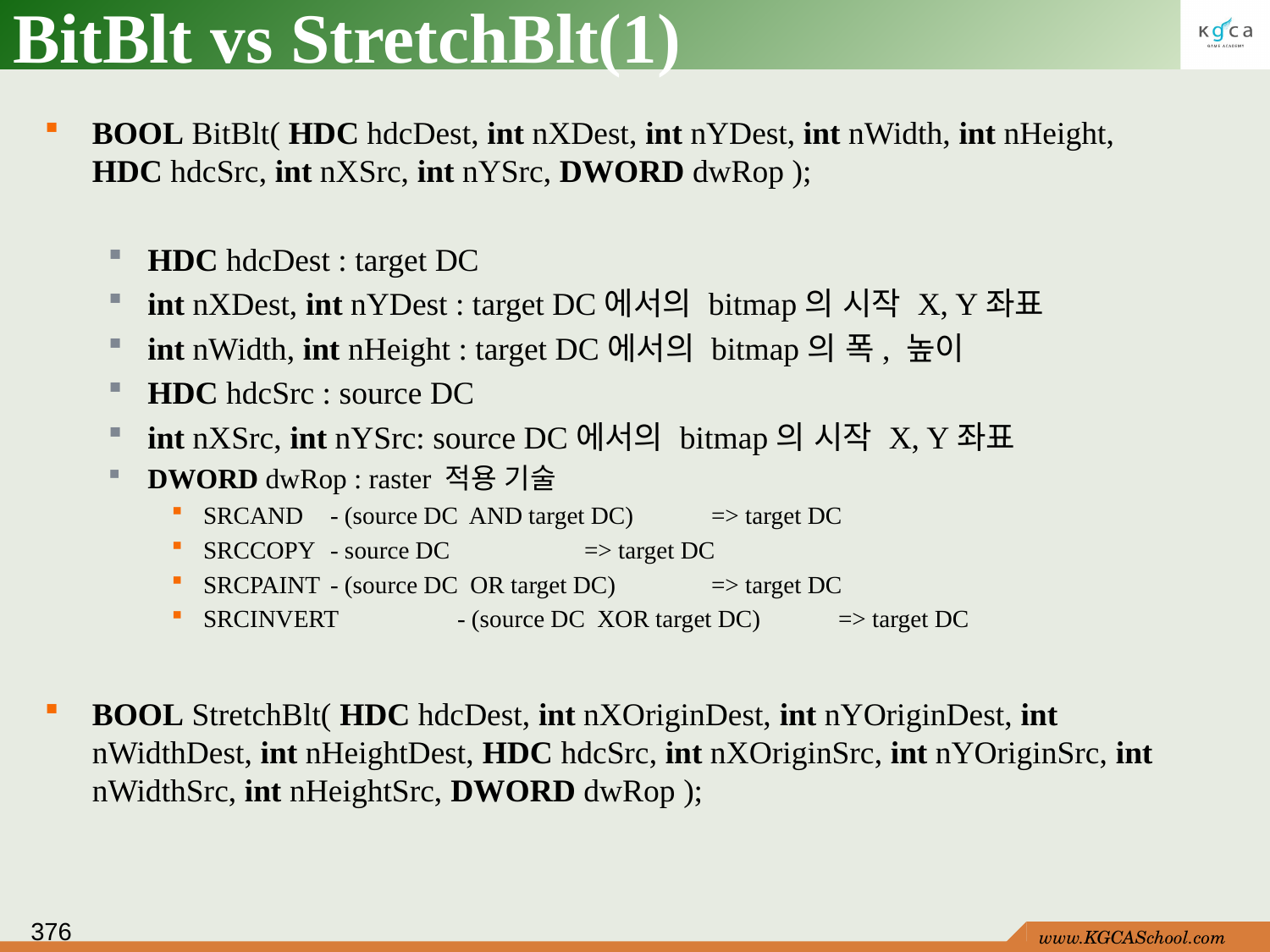

# BitBlt vs StretchBlt(1)
BOOL BitBlt( HDC hdcDest, int nXDest, int nYDest, int nWidth, int nHeight, HDC hdcSrc, int nXSrc, int nYSrc, DWORD dwRop );

HDC hdcDest : target DC
int nXDest, int nYDest : target DC에서의 bitmap의 시작 X, Y좌표
int nWidth, int nHeight : target DC에서의 bitmap의 폭, 높이
HDC hdcSrc : source DC
int nXSrc, int nYSrc: source DC에서의 bitmap의 시작 X, Y좌표
DWORD dwRop : raster 적용 기술
SRCAND	- (source DC  AND target DC) 	=> target DC
SRCCOPY	- source DC 		=> target DC
SRCPAINT	- (source DC  OR target DC) 	=> target DC
SRCINVERT	- (source DC  XOR target DC) 	=> target DC

BOOL StretchBlt( HDC hdcDest, int nXOriginDest, int nYOriginDest, int nWidthDest, int nHeightDest, HDC hdcSrc, int nXOriginSrc, int nYOriginSrc, int nWidthSrc, int nHeightSrc, DWORD dwRop );
376